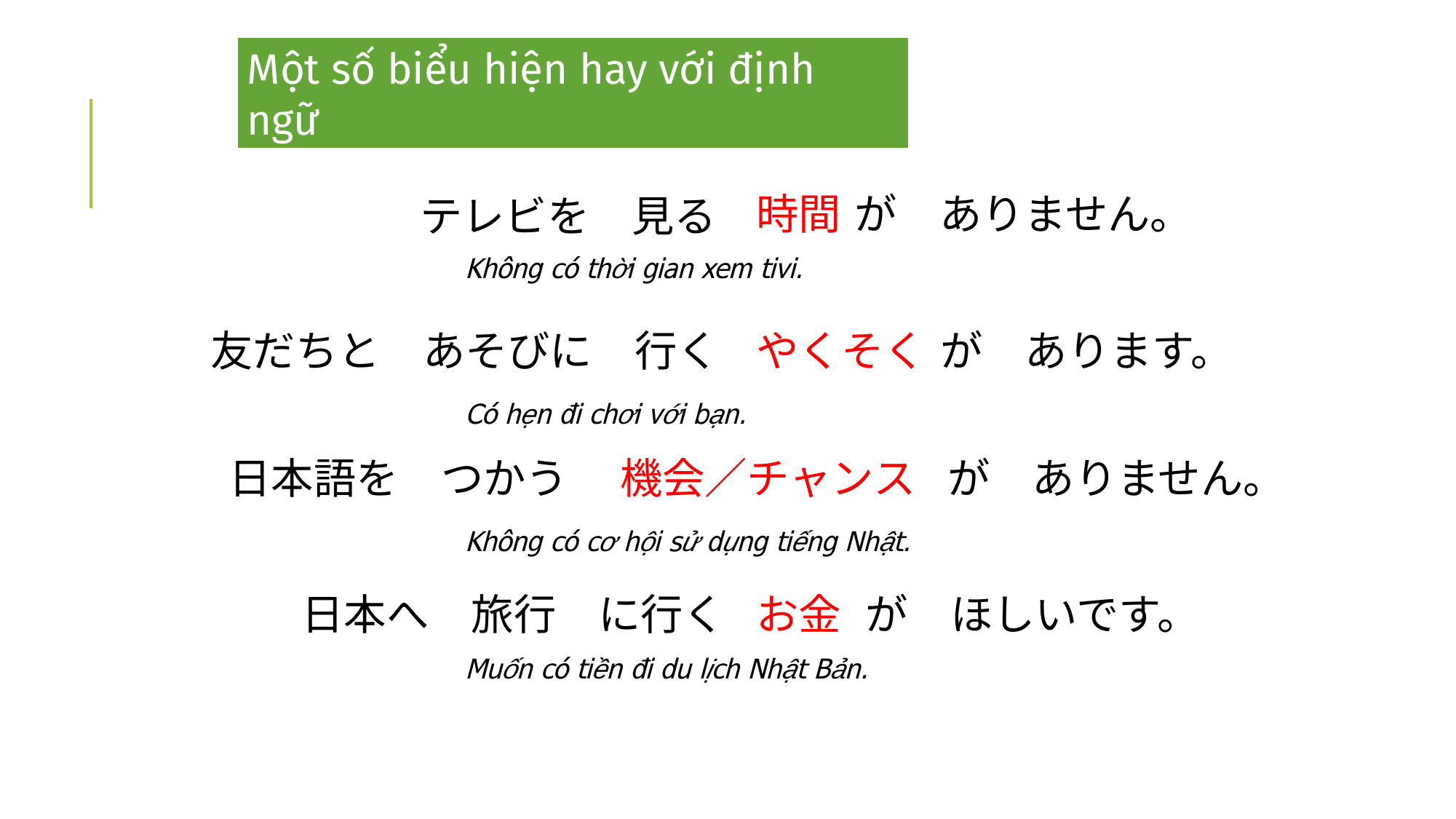

Một số biểu hiện hay với định ngữ
時間
が　ありません。
テレビを　見る
Không có thời gian xem tivi.
友だちと　あそびに　行く
やくそく
が　あります。
Có hẹn đi chơi với bạn.
日本語を　つかう
機会／チャンス
が　ありません。
Không có cơ hội sử dụng tiếng Nhật.
日本へ　旅行　に行く
お金
が　ほしいです。
Muốn có tiền đi du lịch Nhật Bản.